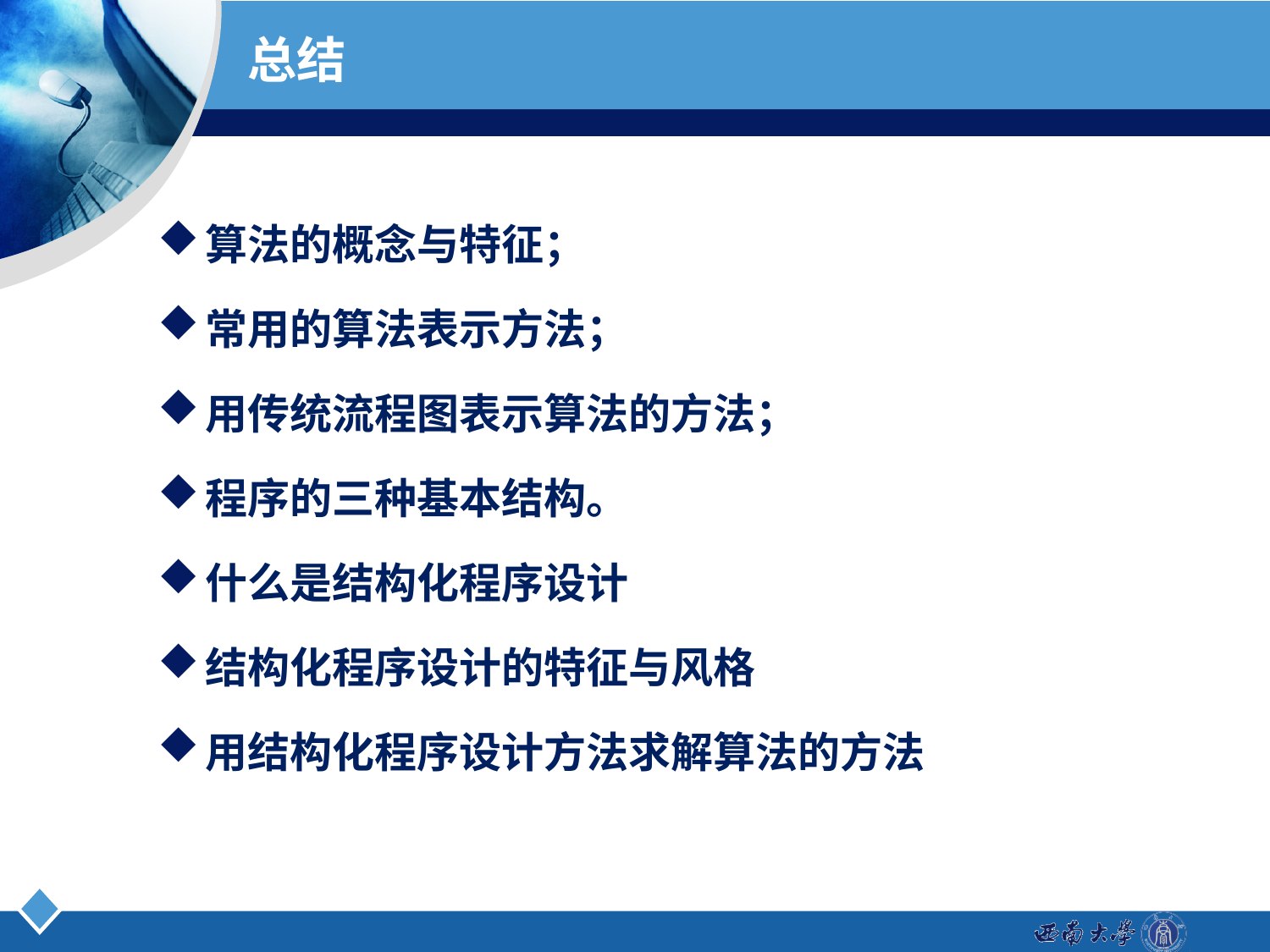

# 总结
算法的概念与特征；
常用的算法表示方法；
用传统流程图表示算法的方法；
程序的三种基本结构。
什么是结构化程序设计
结构化程序设计的特征与风格
用结构化程序设计方法求解算法的方法